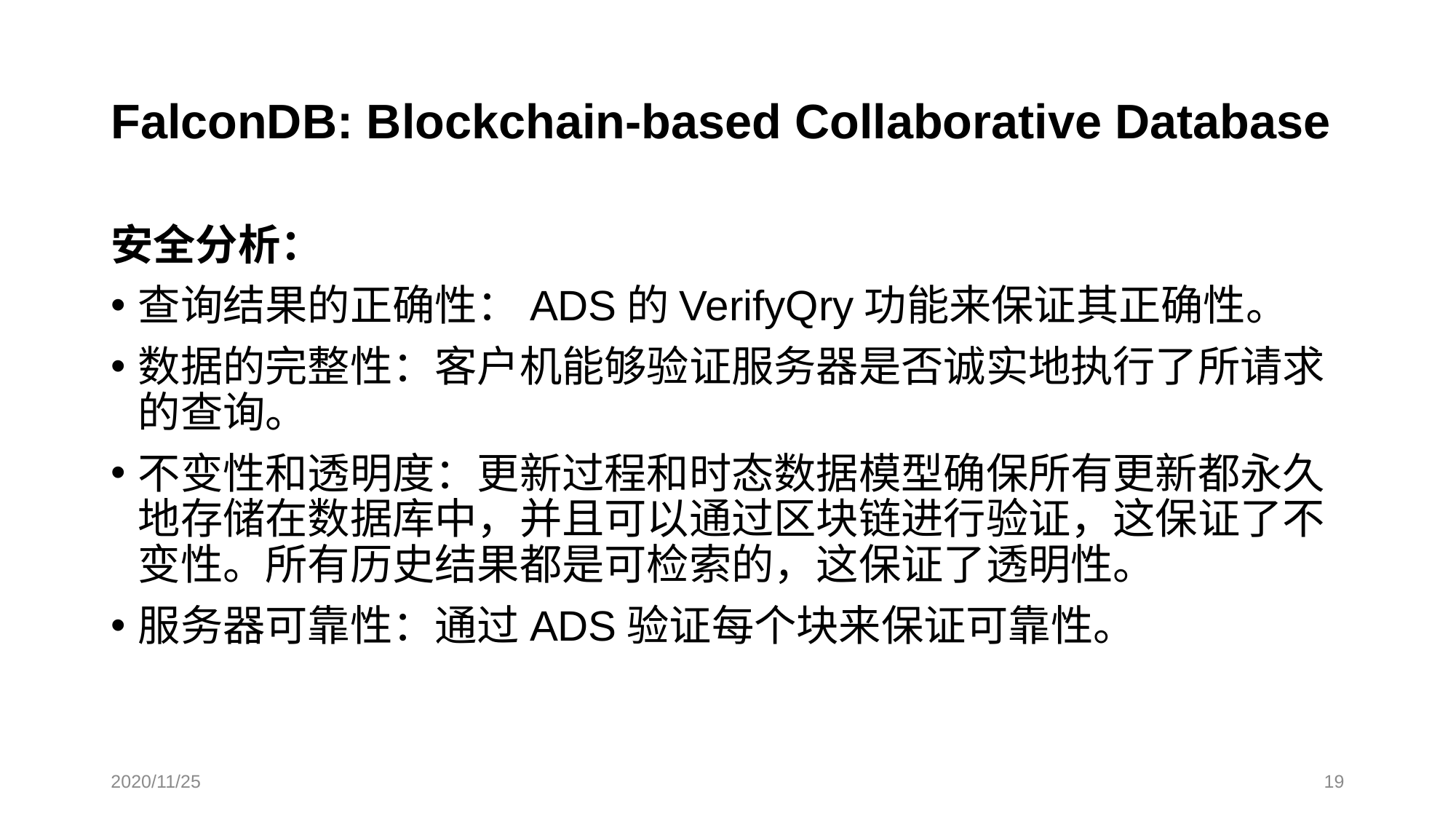

# FalconDB: Blockchain-based Collaborative Database
安全分析：
查询结果的正确性：ADS的VerifyQry功能来保证其正确性。
数据的完整性：客户机能够验证服务器是否诚实地执行了所请求的查询。
不变性和透明度：更新过程和时态数据模型确保所有更新都永久地存储在数据库中，并且可以通过区块链进行验证，这保证了不变性。所有历史结果都是可检索的，这保证了透明性。
服务器可靠性：通过ADS验证每个块来保证可靠性。
2020/11/25
19